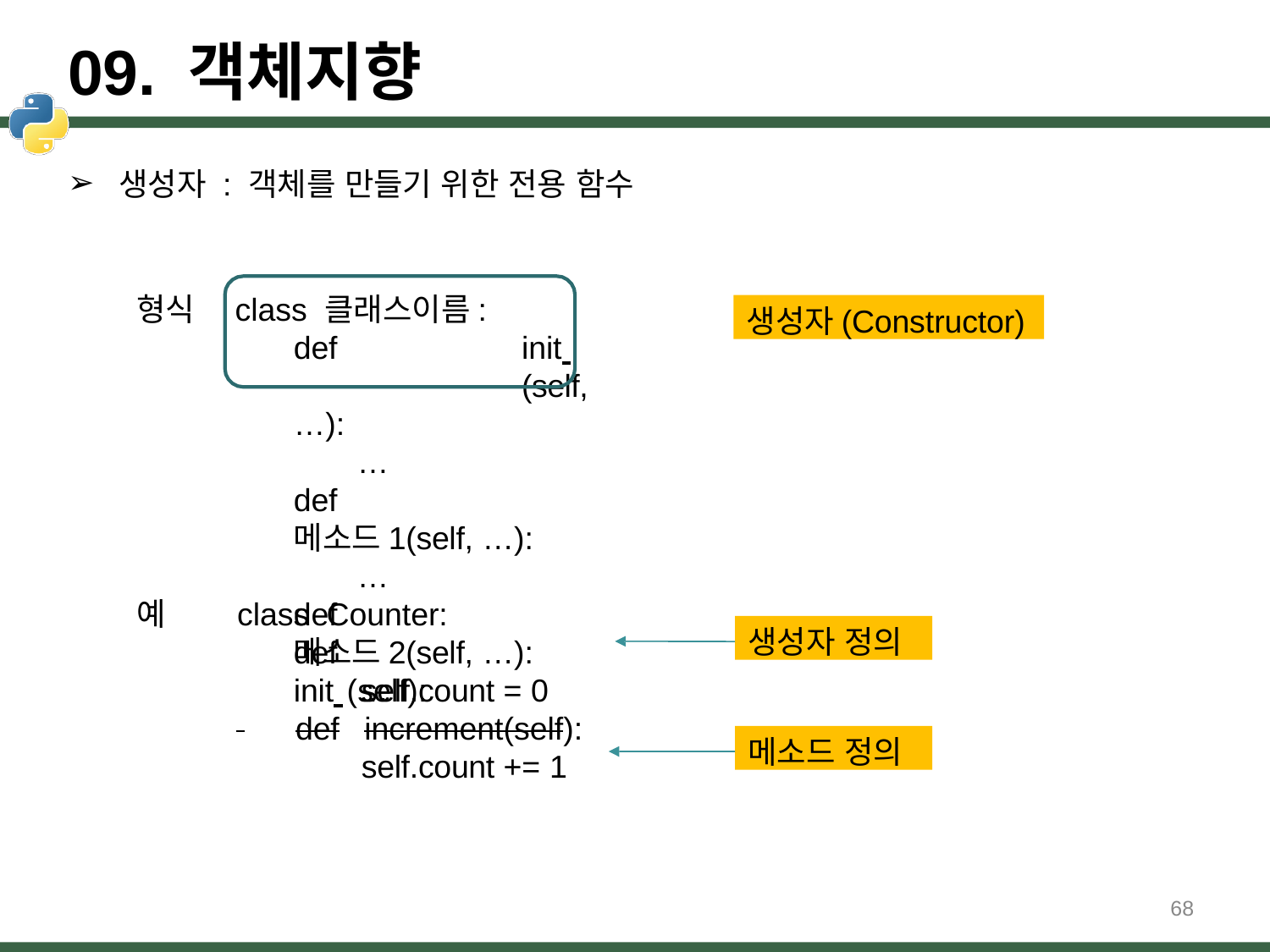

# 09. 객체지향

생성자 : 객체를 만들기 위한 전용 함수

형식	class	클래스이름:
def	init 	(self, …):
…
def	메소드1(self, …):
…
def	메소드2(self, …):
…
생성자(Constructor)
예	class	Counter:
def	init (self):
생성자 정의

self.count = 0
 	def	increment(self):
self.count += 1
메소드 정의

68